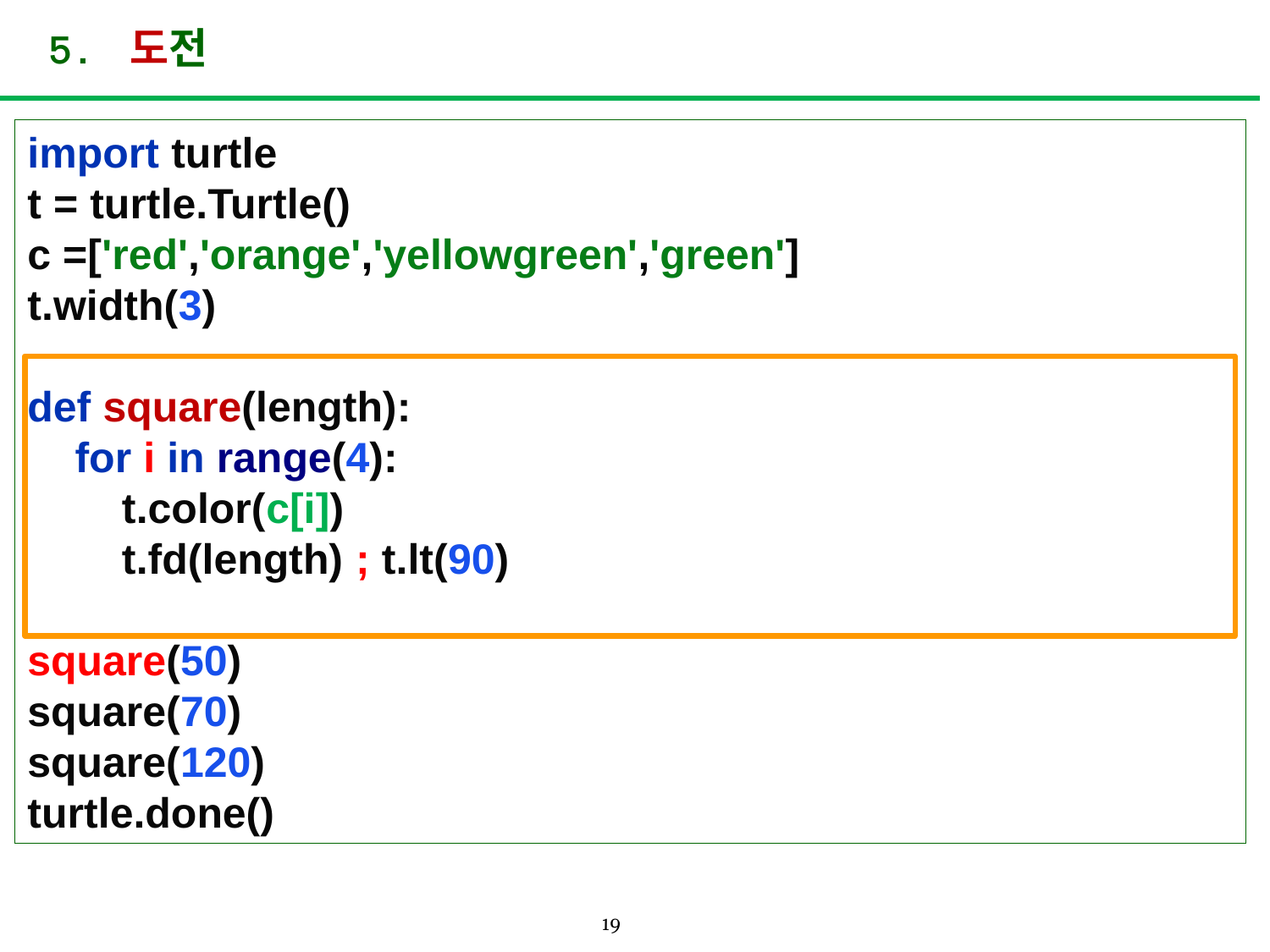

# 5. 도전
import turtle
t = turtle.Turtle()
c =['red','orange','yellowgreen','green']
t.width(3)
def square(length):
    for i in range(4):
        t.color(c[i])
        t.fd(length) ; t.lt(90)
square(50)
square(70)
square(120)
turtle.done()

19